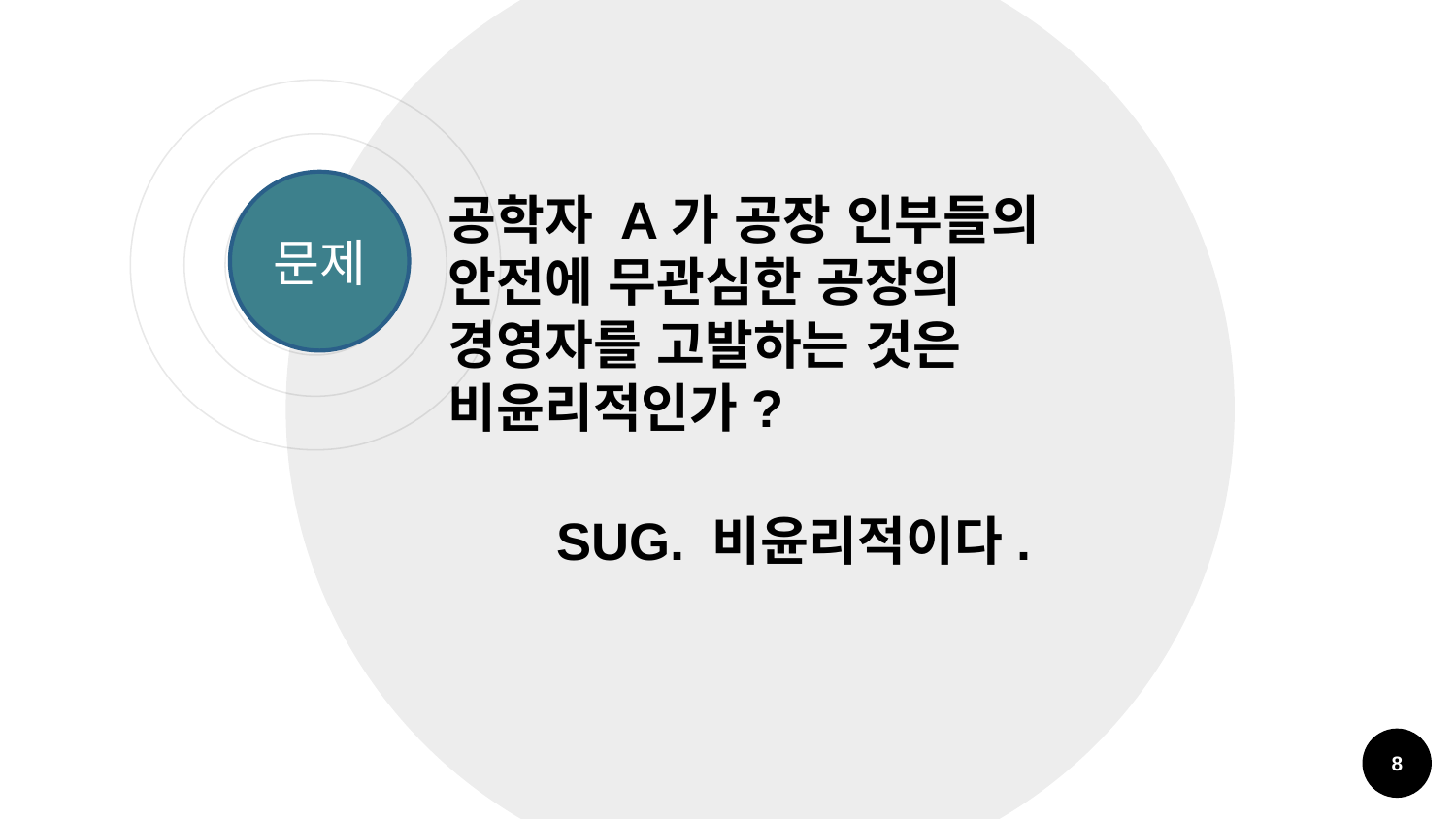

문제
공학자 A가 공장 인부들의 안전에 무관심한 공장의 경영자를 고발하는 것은 비윤리적인가?
SUG. 비윤리적이다.
8